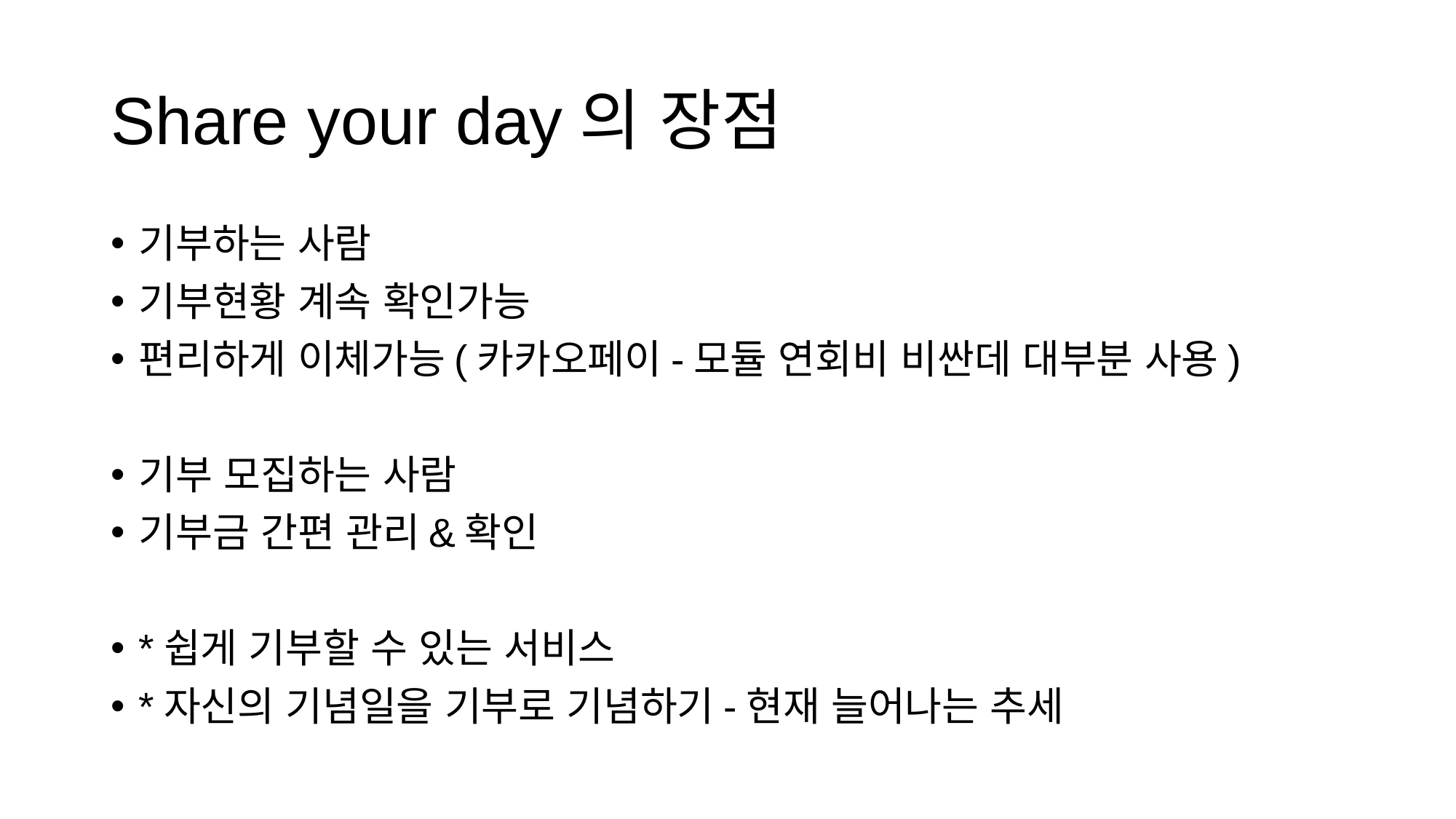

# Share your day의 장점
기부하는 사람
기부현황 계속 확인가능
편리하게 이체가능(카카오페이-모듈 연회비 비싼데 대부분 사용)

기부 모집하는 사람
기부금 간편 관리&확인

*쉽게 기부할 수 있는 서비스
*자신의 기념일을 기부로 기념하기-현재 늘어나는 추세